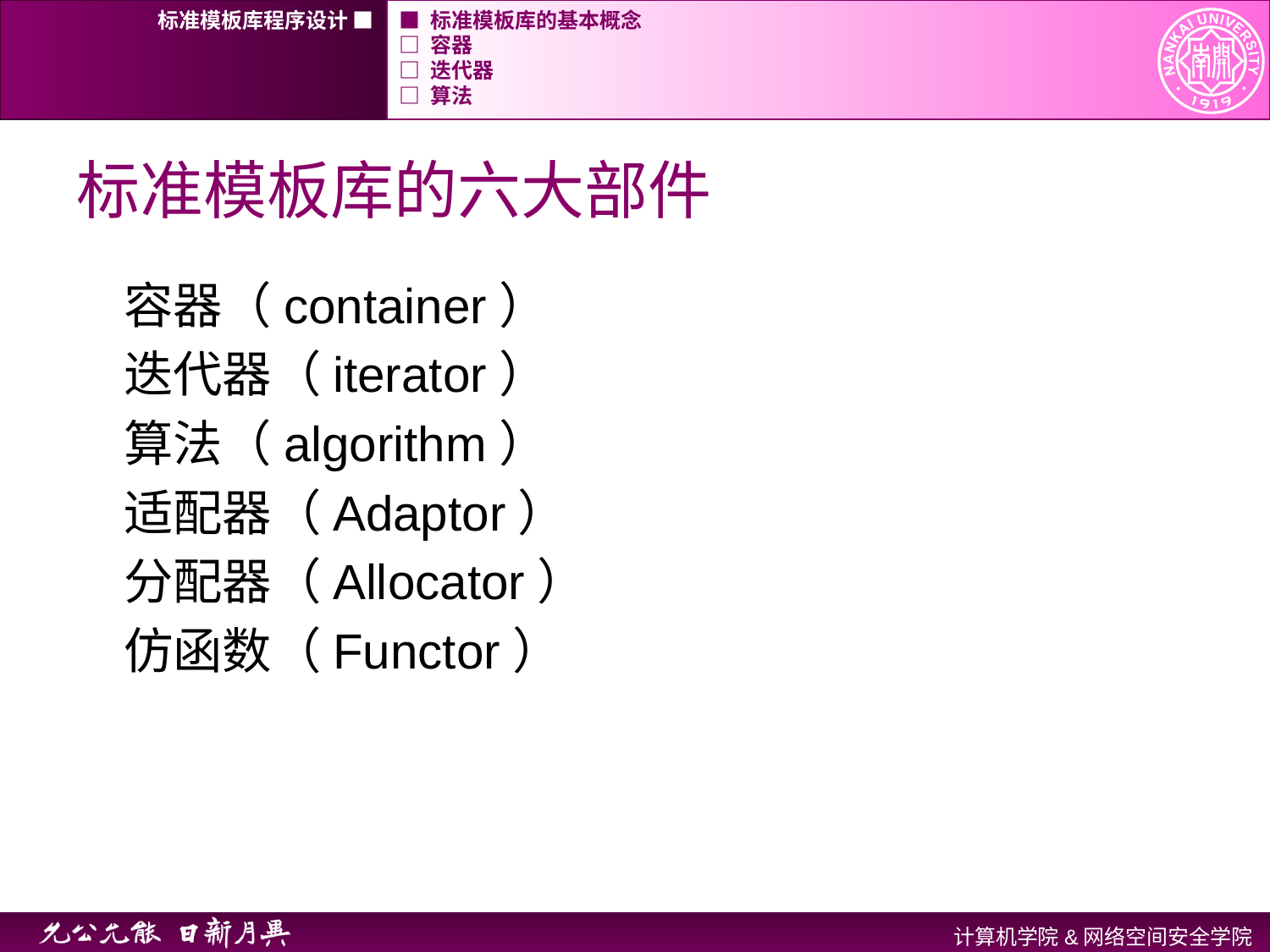

标准模板库程序设计 ■
■ 标准模板库的基本概念

□ 容器

□ 迭代器

□ 算法
# 标准模板库的六大部件
容器（container）
迭代器（iterator）
算法（algorithm）
适配器（Adaptor）
分配器（Allocator）
仿函数（Functor）